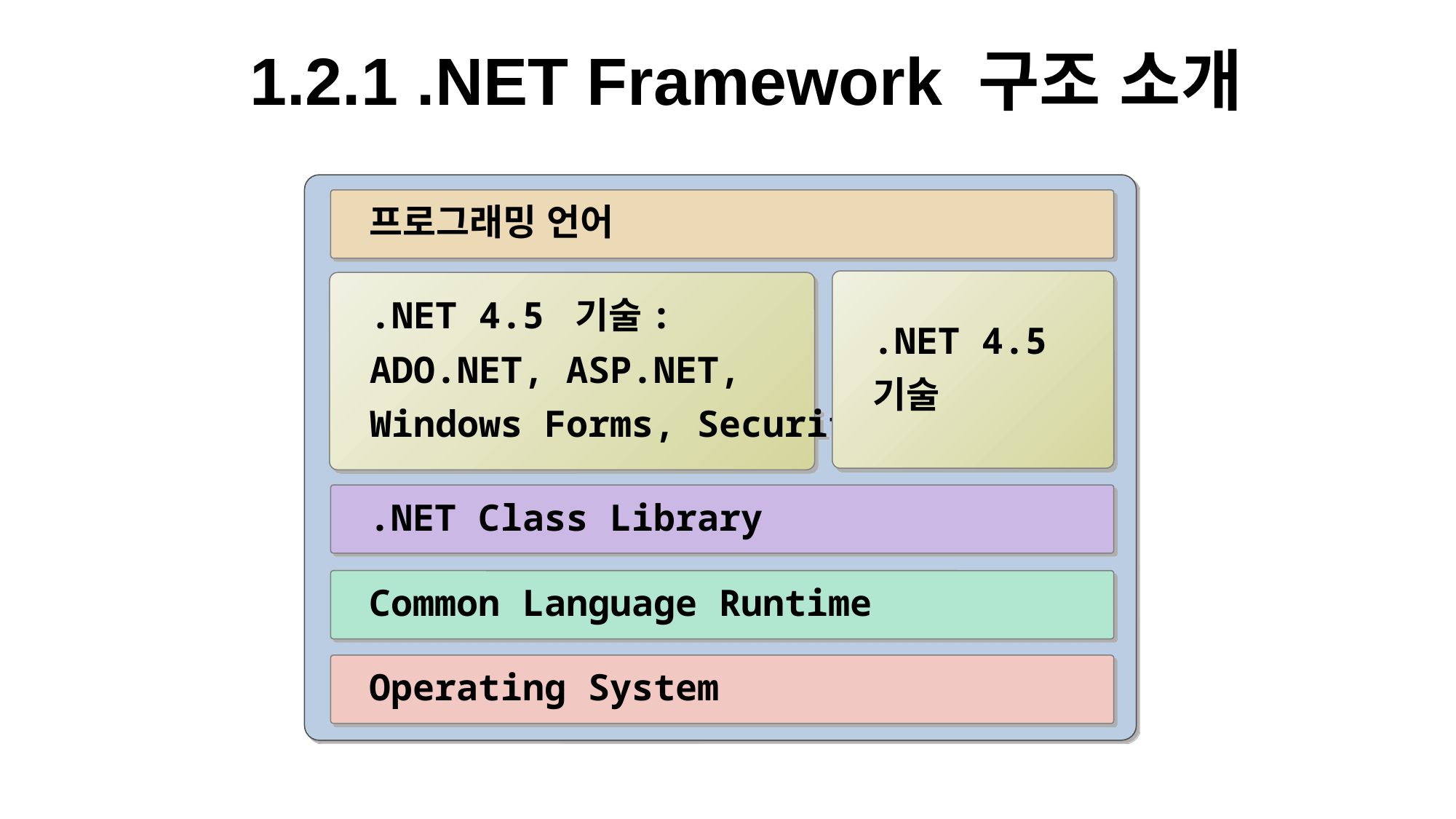

1.2.1 .NET Framework 구조 소개

프로그래밍 언어
.NET 4.5
기술
.NET 4.5 기술:
ADO.NET, ASP.NET,
Windows Forms, Security
.NET Class Library
Common Language Runtime
Operating System